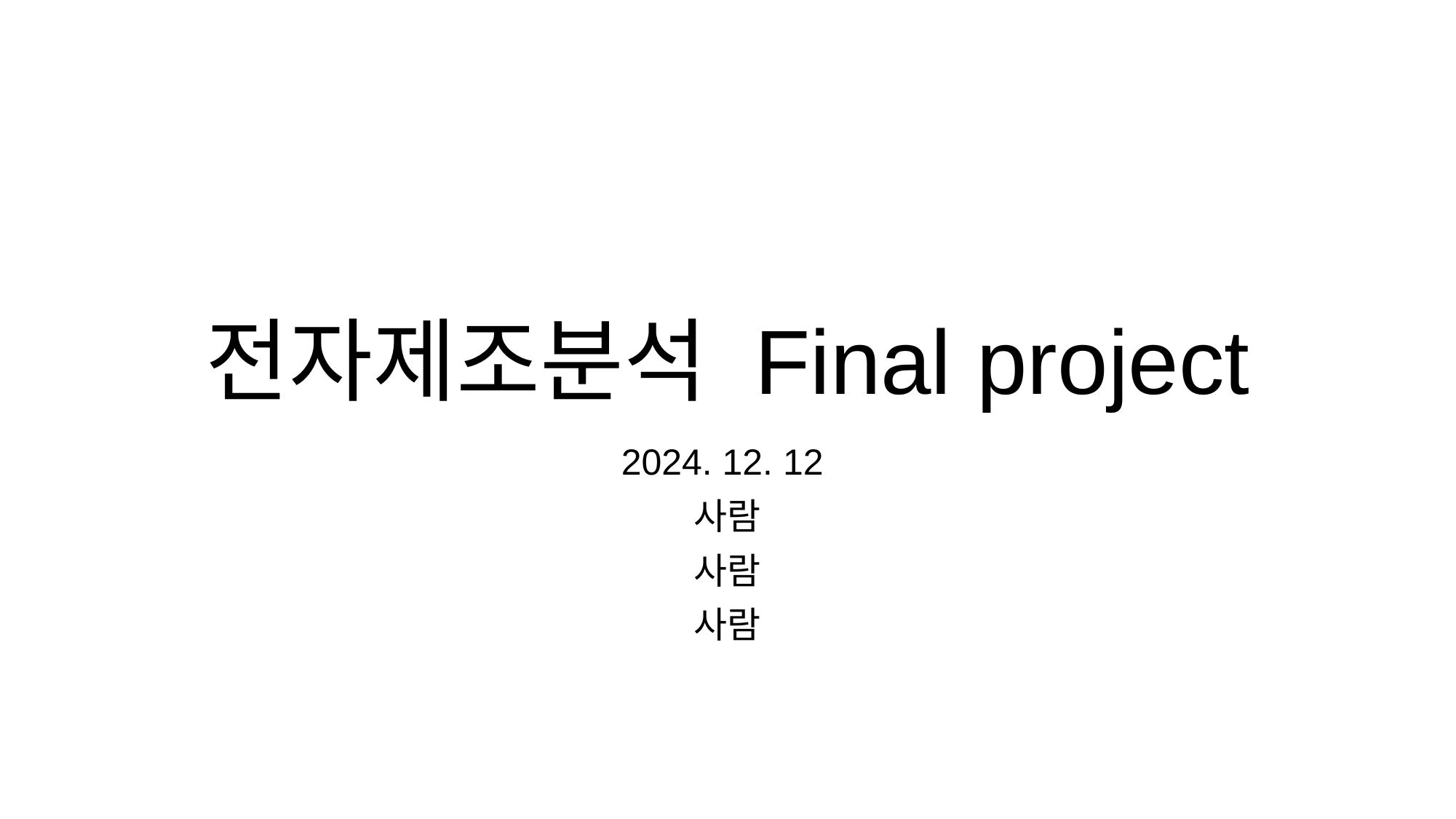

# 전자제조분석 Final project
2024. 12. 12
사람
사람
사람